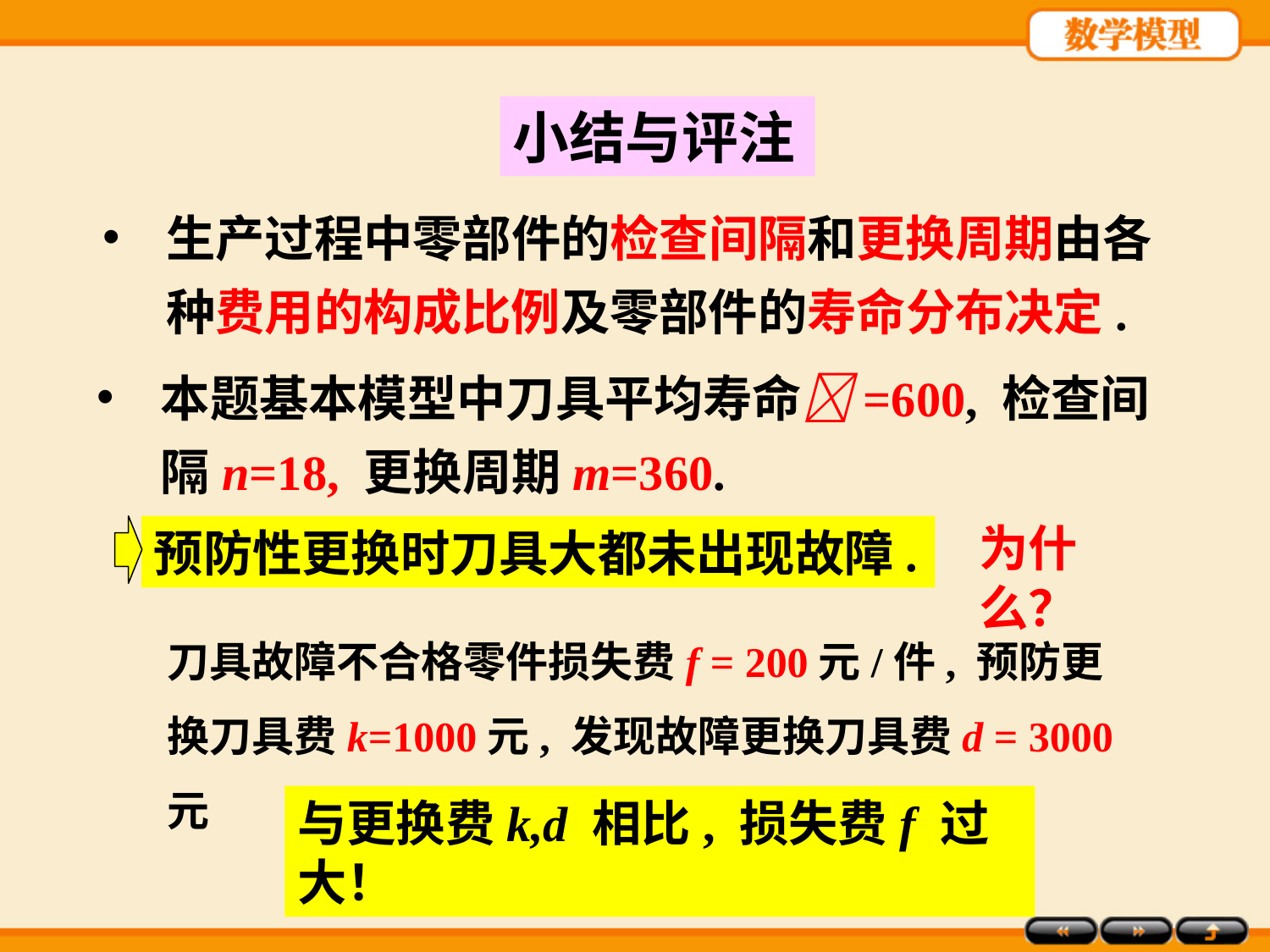

小结与评注
生产过程中零部件的检查间隔和更换周期由各种费用的构成比例及零部件的寿命分布决定.
本题基本模型中刀具平均寿命μ=600, 检查间隔n=18, 更换周期m=360.
为什么？

预防性更换时刀具大都未出现故障.
刀具故障不合格零件损失费f = 200元/件, 预防更换刀具费k=1000元, 发现故障更换刀具费d = 3000元
与更换费k,d 相比, 损失费f 过大！